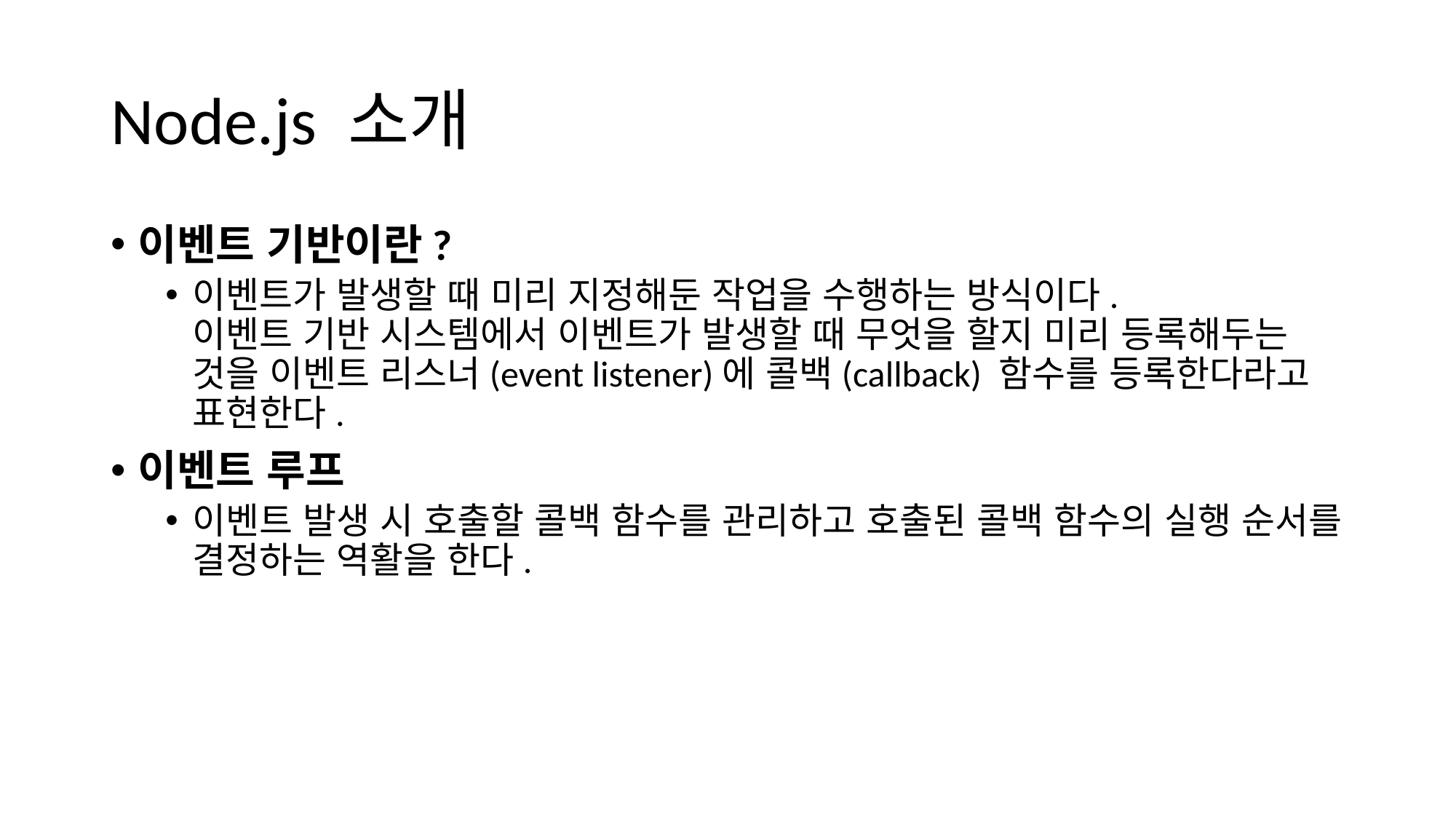

# Node.js 소개
이벤트 기반이란?
이벤트가 발생할 때 미리 지정해둔 작업을 수행하는 방식이다.
이벤트 기반 시스템에서 이벤트가 발생할 때 무엇을 할지 미리 등록해두는 것을 이벤트 리스너(event listener)에 콜백(callback) 함수를 등록한다라고 표현한다.
이벤트 루프
이벤트 발생 시 호출할 콜백 함수를 관리하고 호출된 콜백 함수의 실행 순서를 결정하는 역활을 한다.